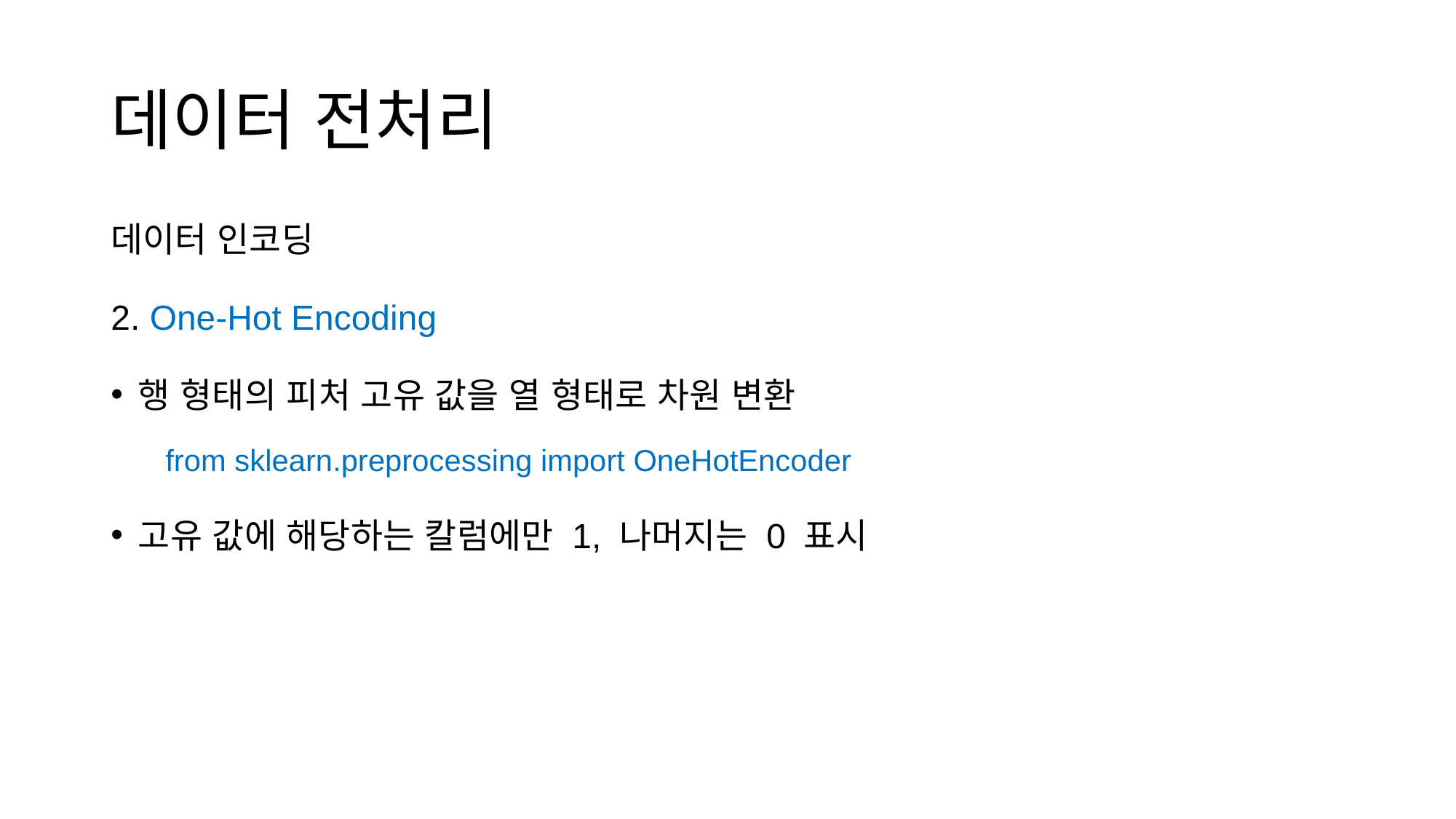

# 데이터 전처리
데이터 인코딩
2. One-Hot Encoding
행 형태의 피처 고유 값을 열 형태로 차원 변환
from sklearn.preprocessing import OneHotEncoder
고유 값에 해당하는 칼럼에만 1, 나머지는 0 표시